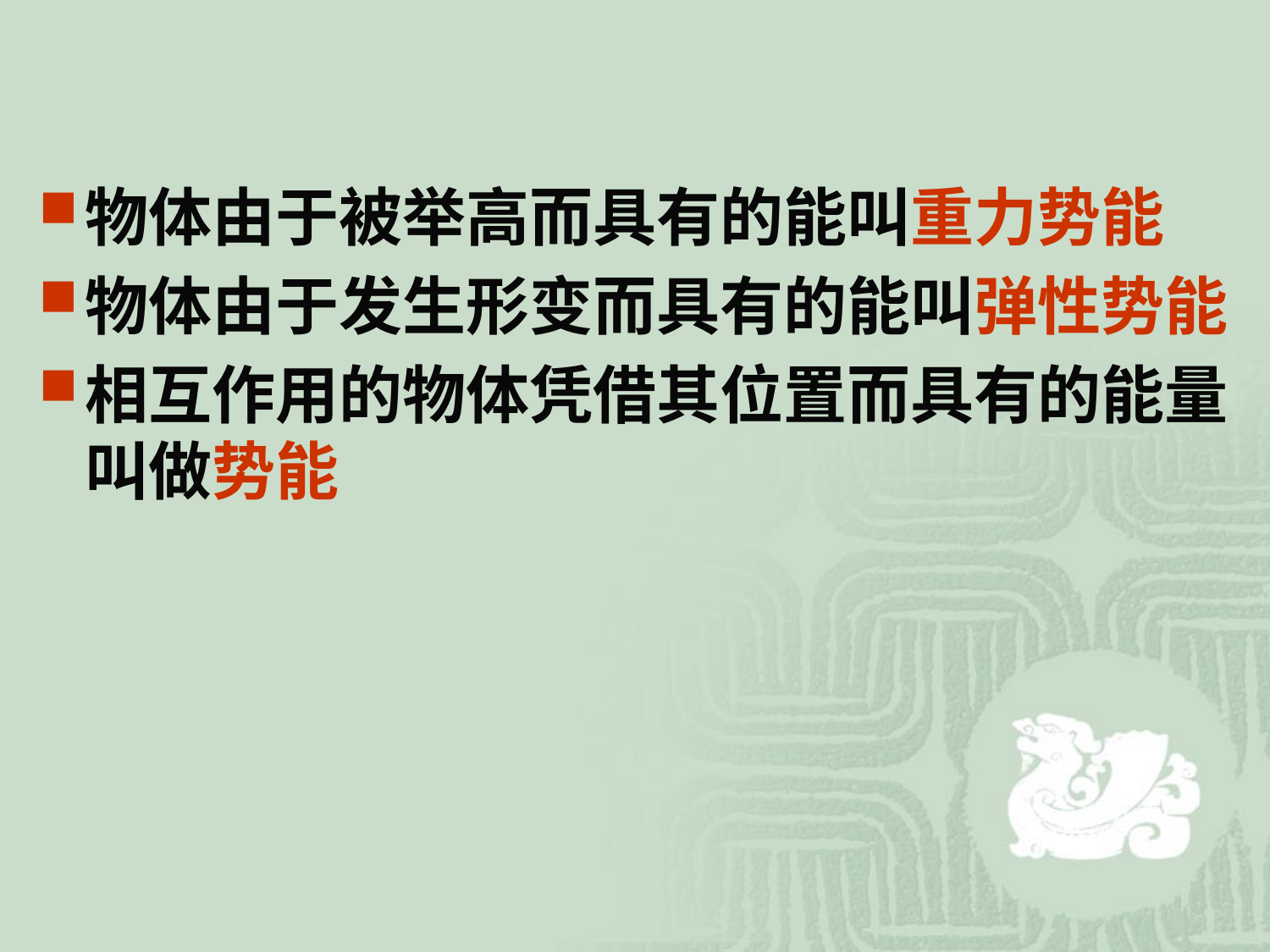

物体由于被举高而具有的能叫重力势能
物体由于发生形变而具有的能叫弹性势能
相互作用的物体凭借其位置而具有的能量叫做势能